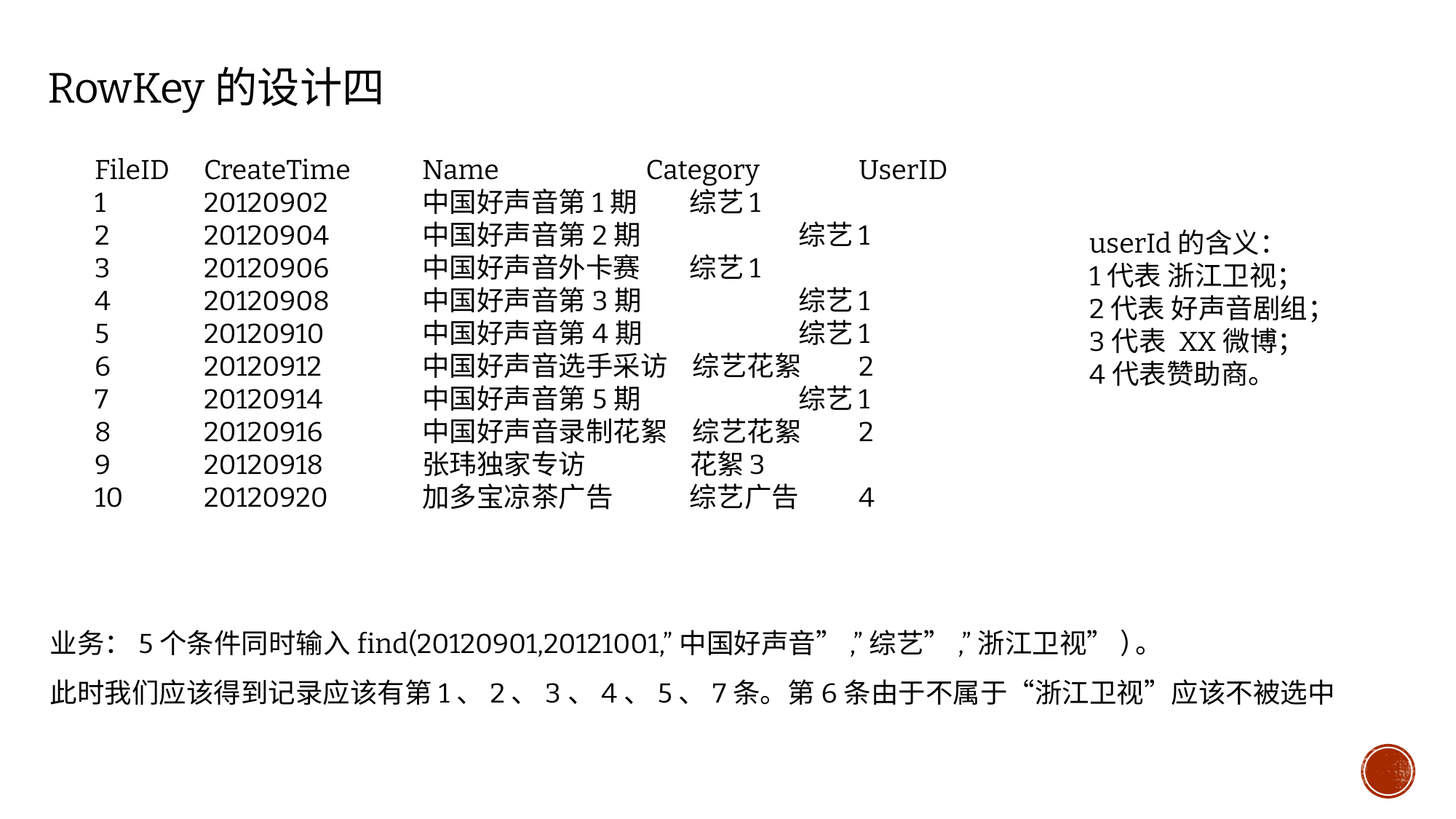

RowKey的设计四
FileID	CreateTime	Name	                     Category	UserID
1	20120902	中国好声音第1期	        综艺	1
2	20120904	中国好声音第2期	        综艺	1
3	20120906	中国好声音外卡赛        综艺	1
4	20120908	中国好声音第3期	        综艺	1
5	20120910	中国好声音第4期	        综艺	1
6	20120912	中国好声音选手采访    综艺花絮	2
7	20120914	中国好声音第5期	        综艺	1
8	20120916	中国好声音录制花絮    综艺花絮	2
9	20120918	张玮独家专访	        花絮	3
10	20120920	加多宝凉茶广告	        综艺广告	4
userId的含义：
1代表 浙江卫视；
2代表 好声音剧组；
3代表 XX微博；
4代表赞助商。
业务：5个条件同时输入find(20120901,20121001,”中国好声音”,”综艺”,”浙江卫视”)。
此时我们应该得到记录应该有第1、2、3、4、5、7条。第6条由于不属于“浙江卫视”应该不被选中